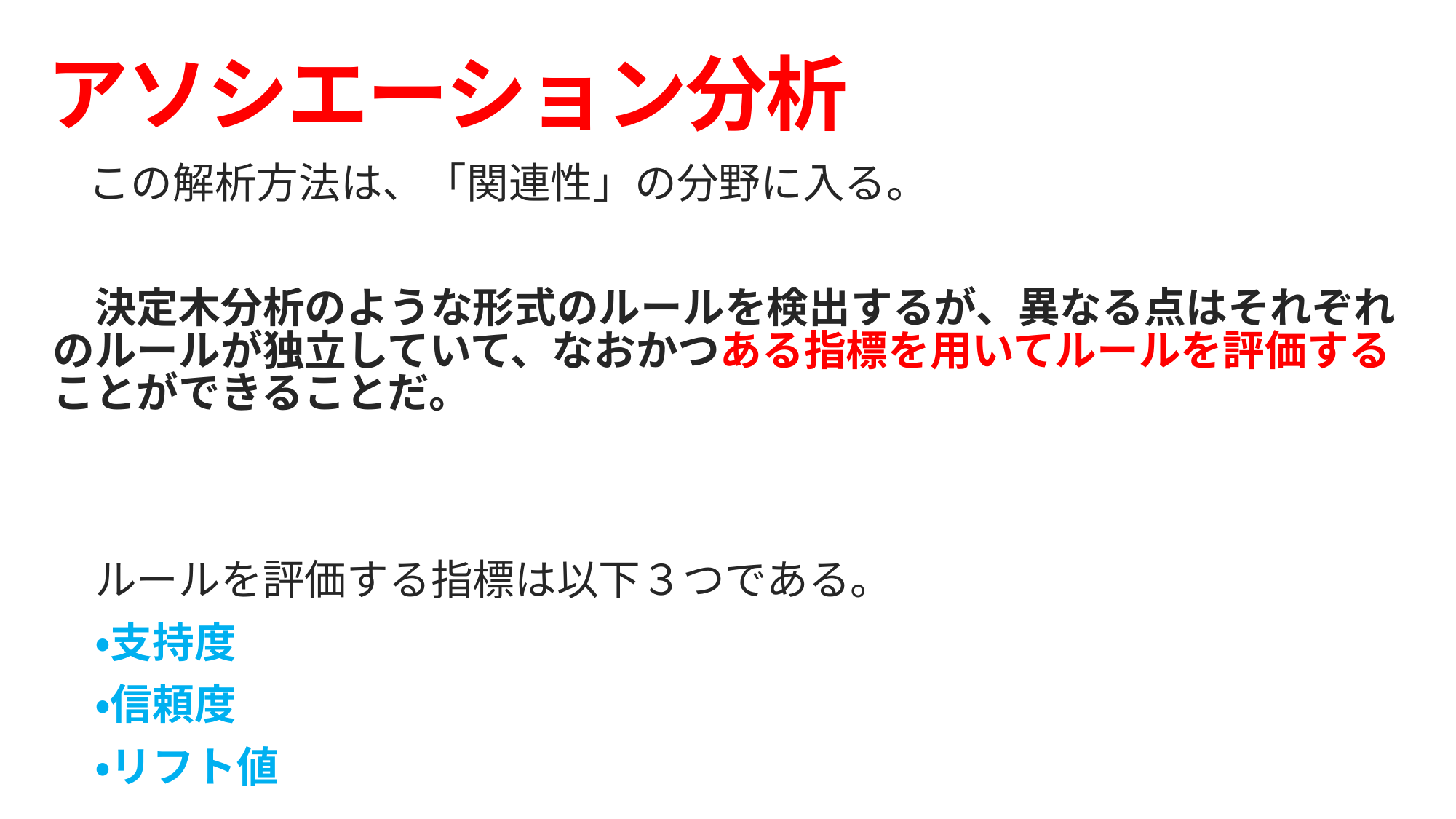

# アソシエーション分析
　この解析方法は、「関連性」の分野に入る。

　決定木分析のような形式のルールを検出するが、異なる点はそれぞれのルールが独立していて、なおかつある指標を用いてルールを評価することができることだ。

　ルールを評価する指標は以下３つである。
　・支持度
　・信頼度
　・リフト値